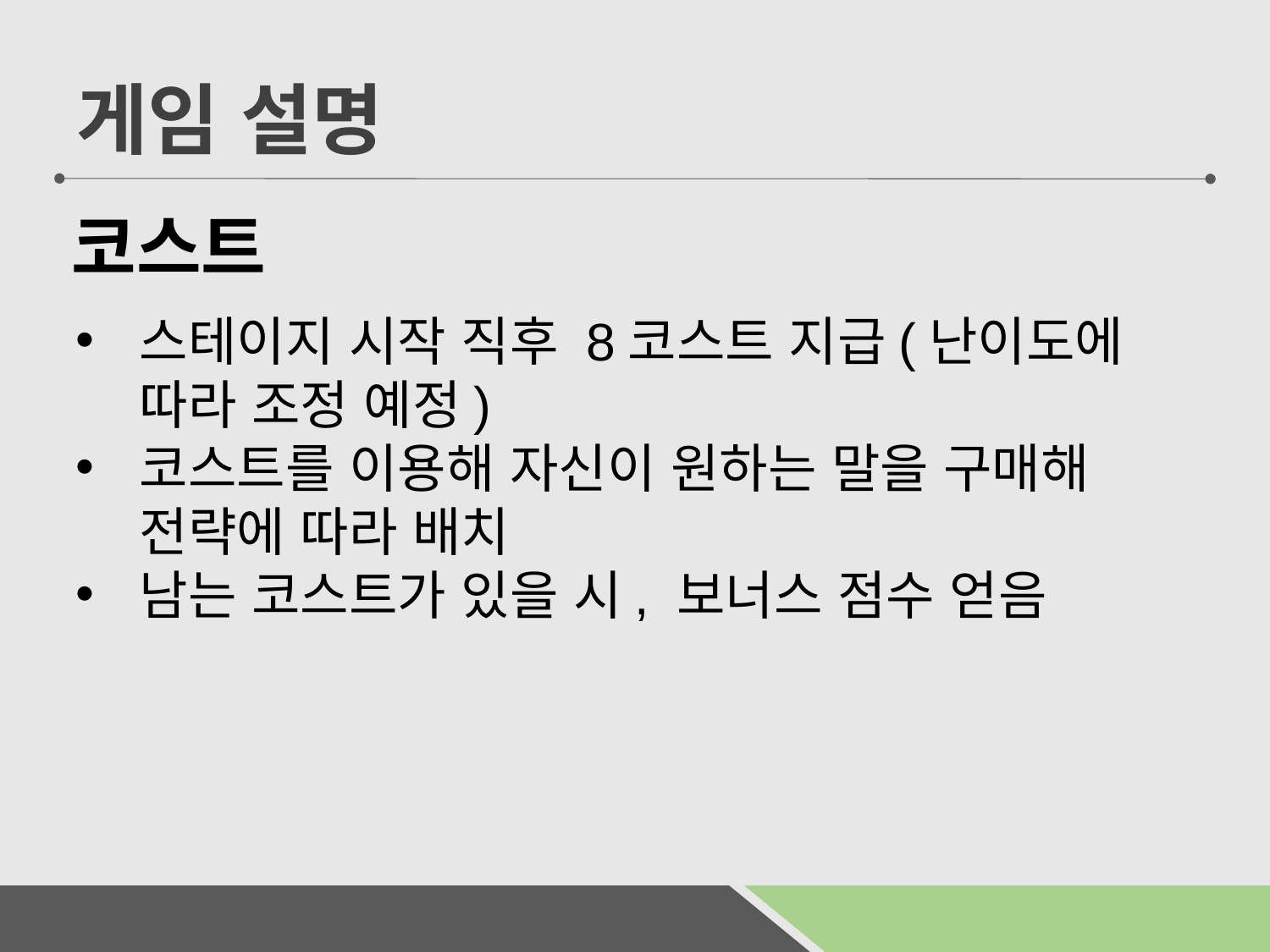

게임 설명
코스트
스테이지 시작 직후 8코스트 지급(난이도에 따라 조정 예정)
코스트를 이용해 자신이 원하는 말을 구매해 전략에 따라 배치
남는 코스트가 있을 시, 보너스 점수 얻음